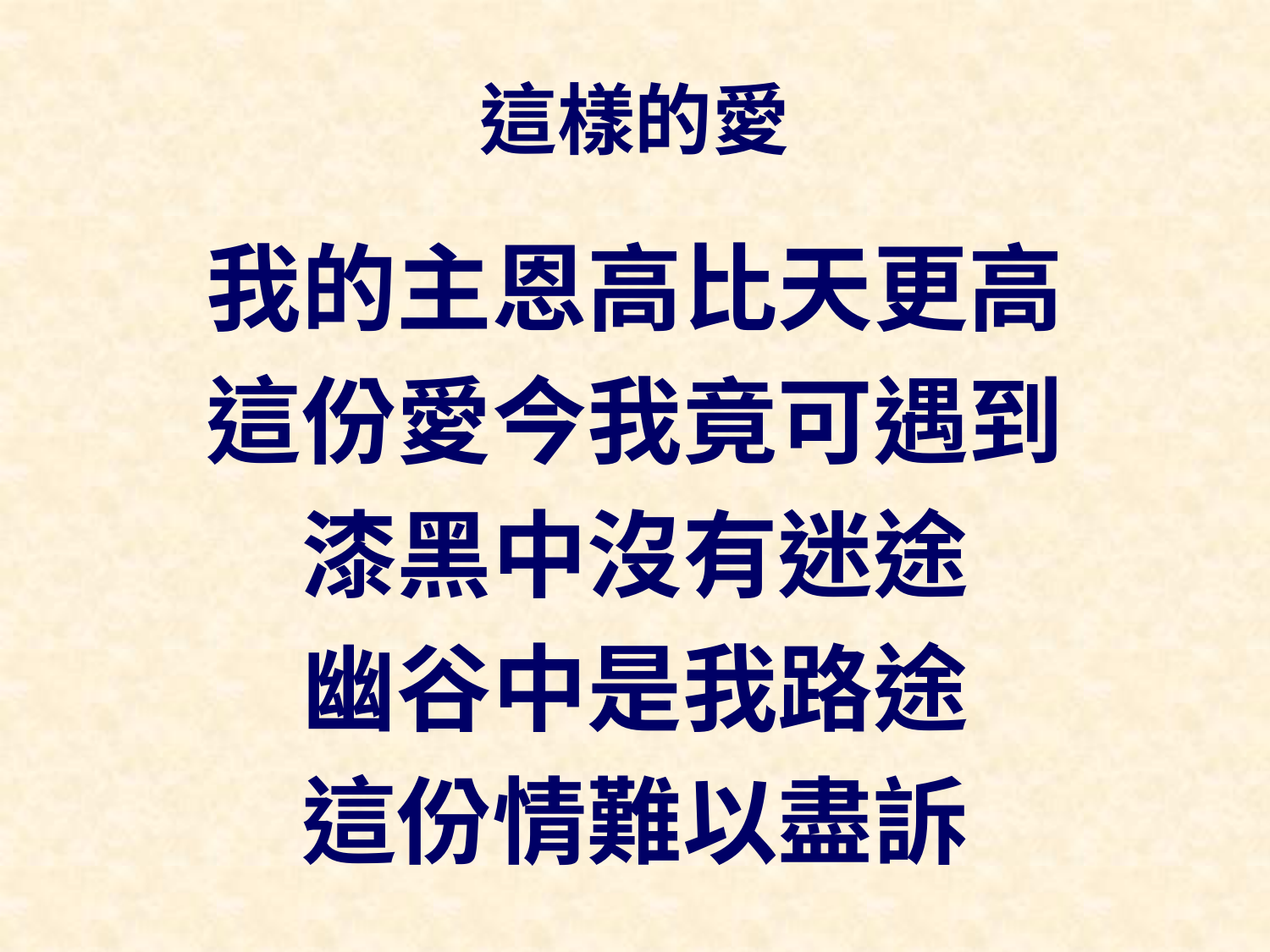

# 這樣的愛
我的主恩高比天更高
這份愛今我竟可遇到
漆黑中沒有迷途
幽谷中是我路途
這份情難以盡訴